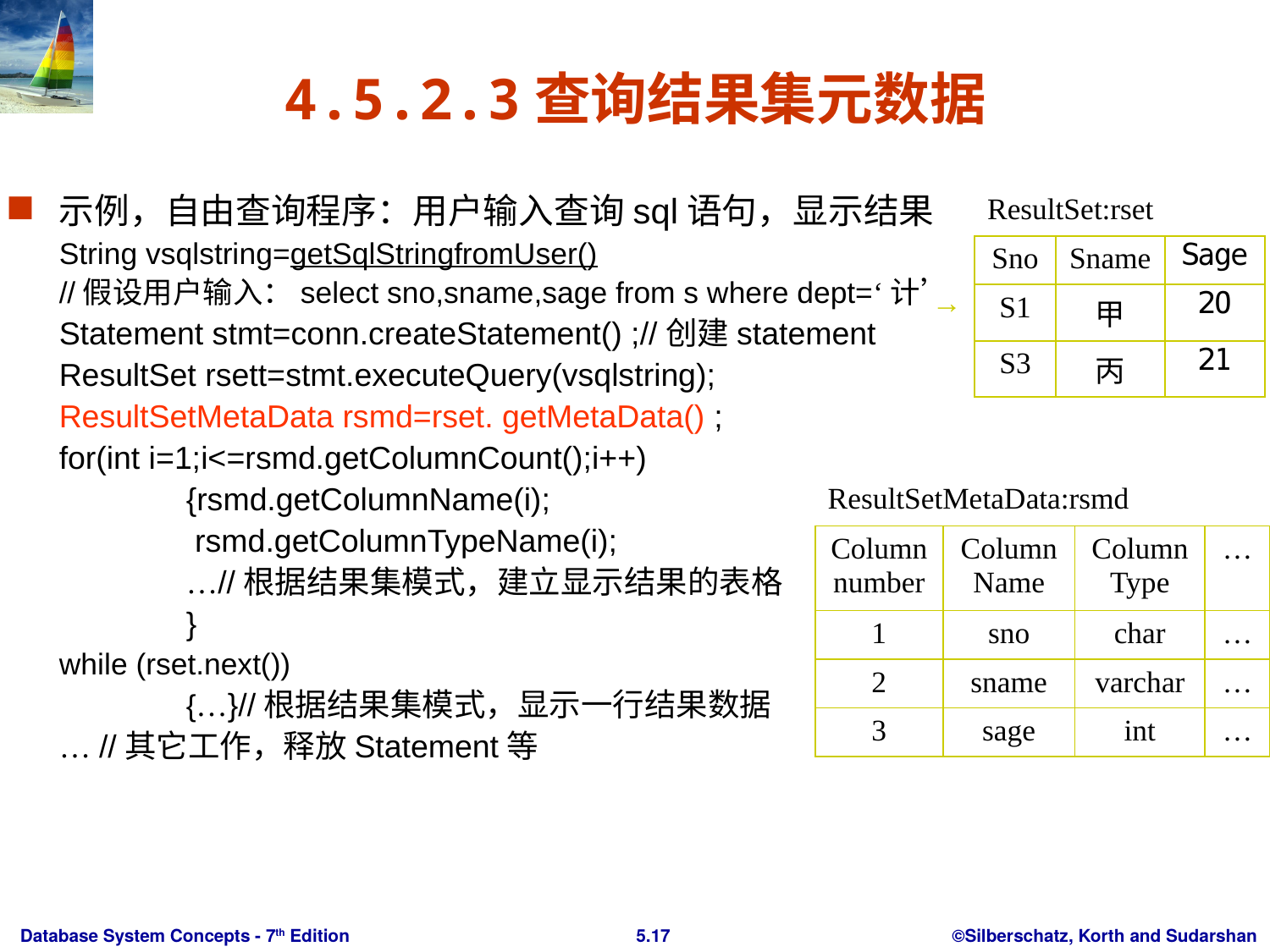

# 4.5.2.3查询结果集元数据
|  | ResultSet:rset |  |  |
| --- | --- | --- | --- |
|  | Sno | Sname | Sage |
| → | S1 | 甲 | 20 |
|  | S3 | 丙 | 21 |
示例，自由查询程序：用户输入查询sql语句，显示结果
	String vsqlstring=getSqlStringfromUser()
	//假设用户输入：select sno,sname,sage from s where dept=‘计’
	Statement stmt=conn.createStatement() ;//创建statement
	ResultSet rsett=stmt.executeQuery(vsqlstring);
	ResultSetMetaData rsmd=rset. getMetaData() ;
	for(int i=1;i<=rsmd.getColumnCount();i++)
		{rsmd.getColumnName(i);
		 rsmd.getColumnTypeName(i);
		…//根据结果集模式，建立显示结果的表格
		}
	while (rset.next())
		{…}//根据结果集模式，显示一行结果数据
	… //其它工作，释放Statement等
| ResultSetMetaData:rsmd |  |  |  |
| --- | --- | --- | --- |
| Column number | Column Name | Column Type | … |
| 1 | sno | char | … |
| 2 | sname | varchar | … |
| 3 | sage | int | … |